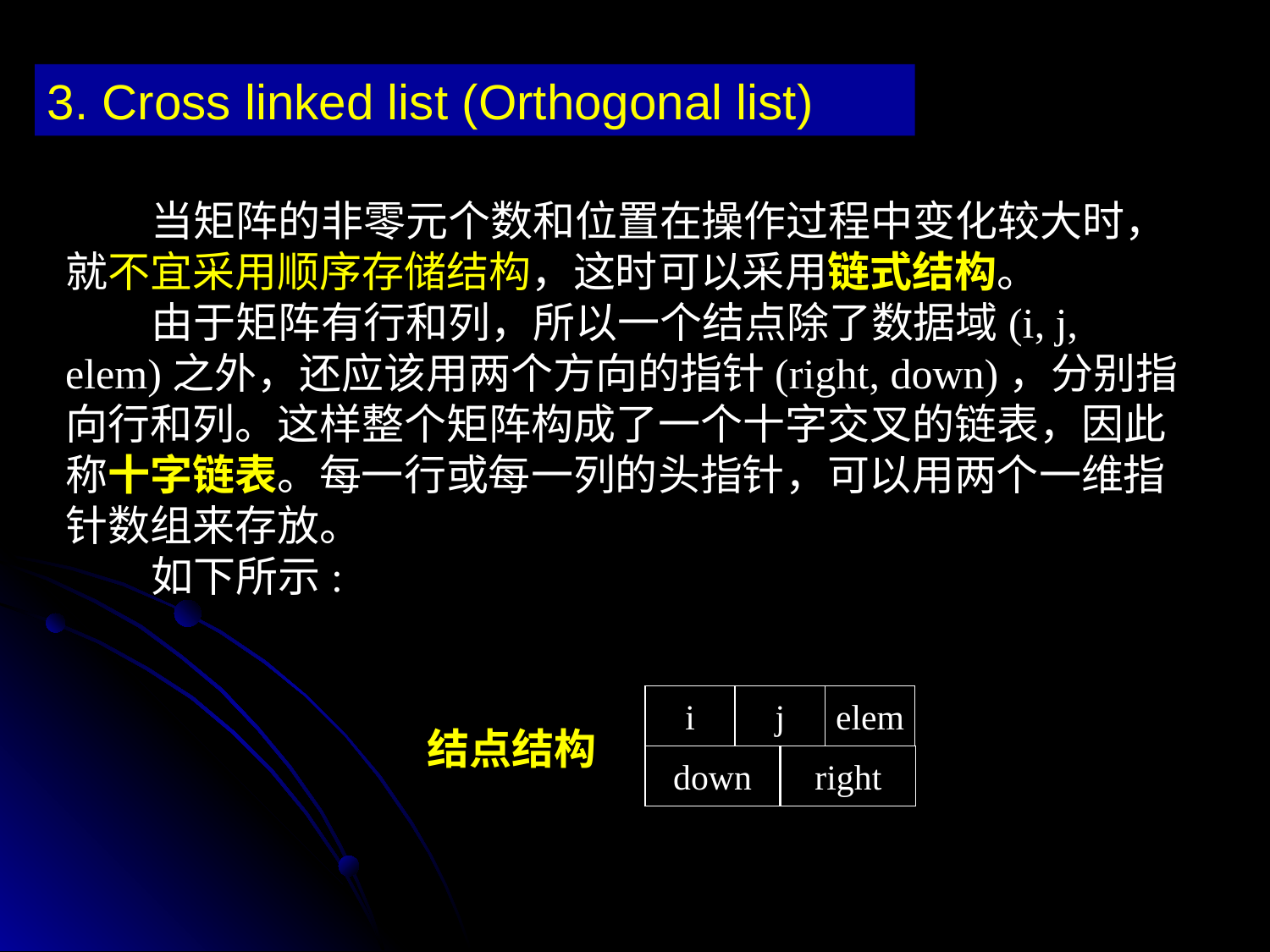

3. Cross linked list (Orthogonal list)
        当矩阵的非零元个数和位置在操作过程中变化较大时，就不宜采用顺序存储结构，这时可以采用链式结构。
        由于矩阵有行和列，所以一个结点除了数据域(i, j, elem)之外，还应该用两个方向的指针(right, down)，分别指向行和列。这样整个矩阵构成了一个十字交叉的链表，因此称十字链表。每一行或每一列的头指针，可以用两个一维指针数组来存放。
        如下所示:
i
j
elem
down
right
结点结构